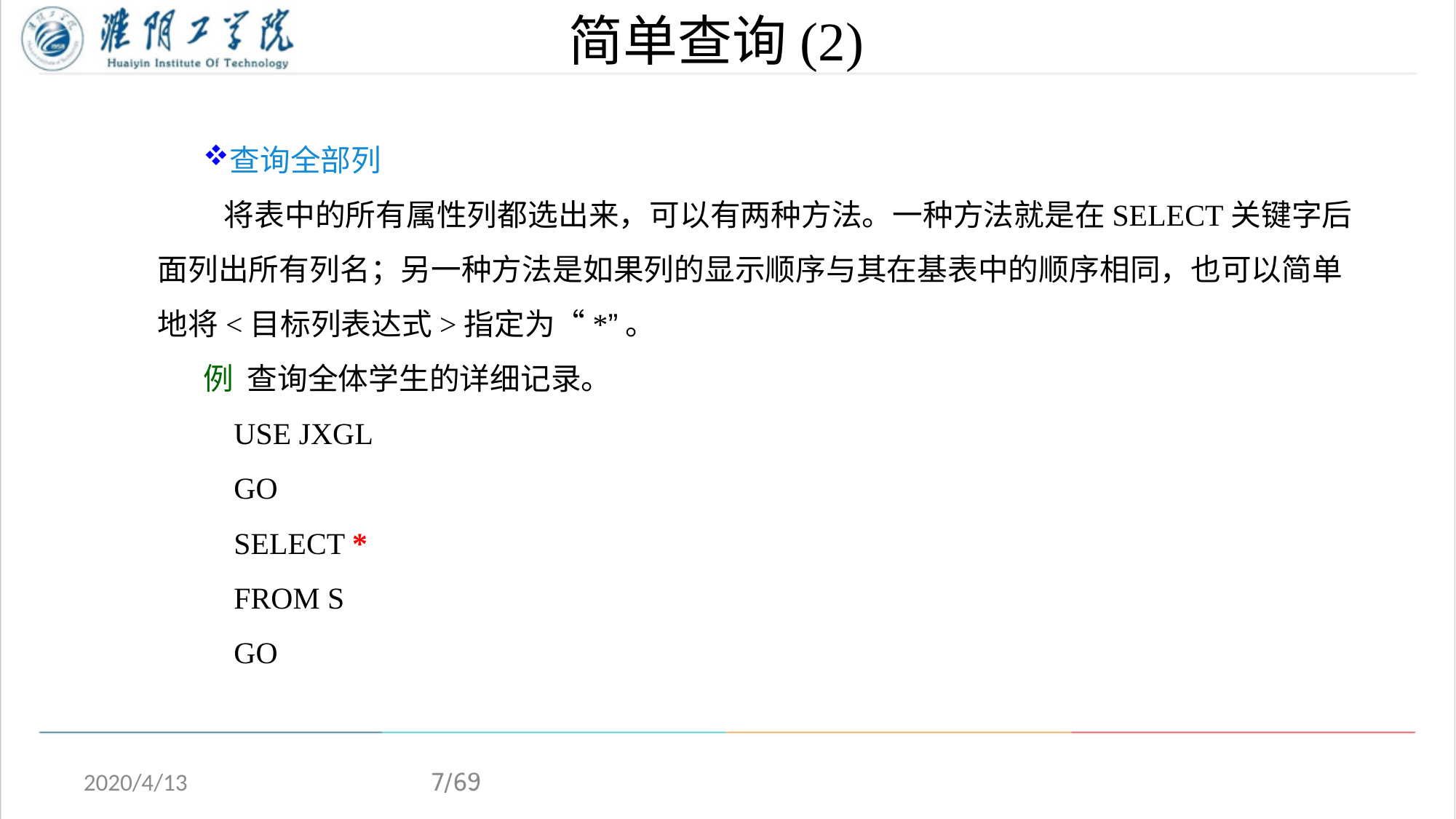

# 简单查询(2)
查询全部列
  将表中的所有属性列都选出来，可以有两种方法。一种方法就是在SELECT关键字后面列出所有列名；另一种方法是如果列的显示顺序与其在基表中的顺序相同，也可以简单地将<目标列表达式>指定为“*”。
例  查询全体学生的详细记录。
    USE JXGL
    GO
    SELECT *
    FROM S
    GO
7/69
2020/4/13